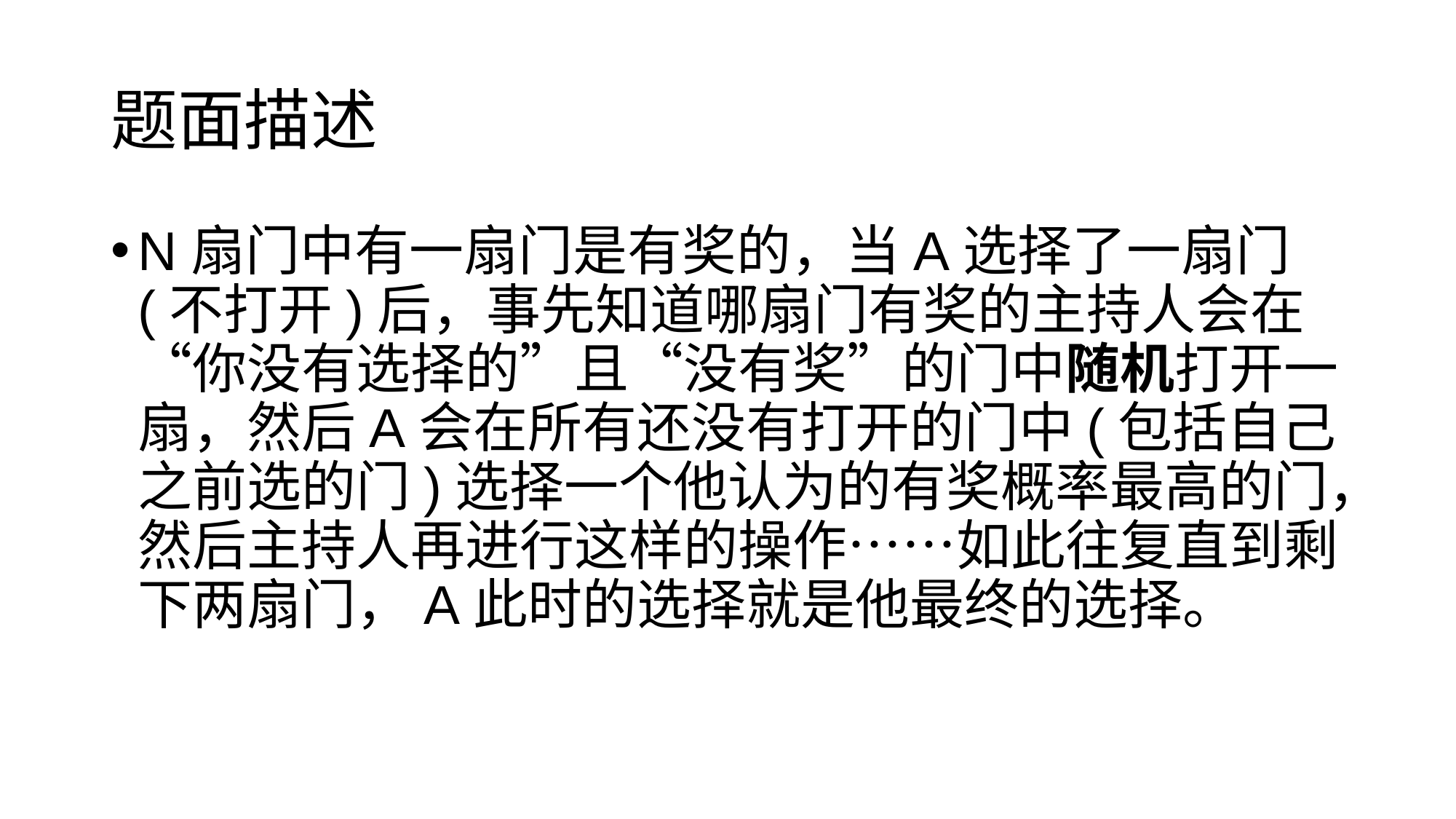

# 题面描述
N扇门中有一扇门是有奖的，当A选择了一扇门(不打开)后，事先知道哪扇门有奖的主持人会在“你没有选择的”且“没有奖”的门中随机打开一扇，然后A会在所有还没有打开的门中(包括自己之前选的门)选择一个他认为的有奖概率最高的门，然后主持人再进行这样的操作……如此往复直到剩下两扇门，A此时的选择就是他最终的选择。